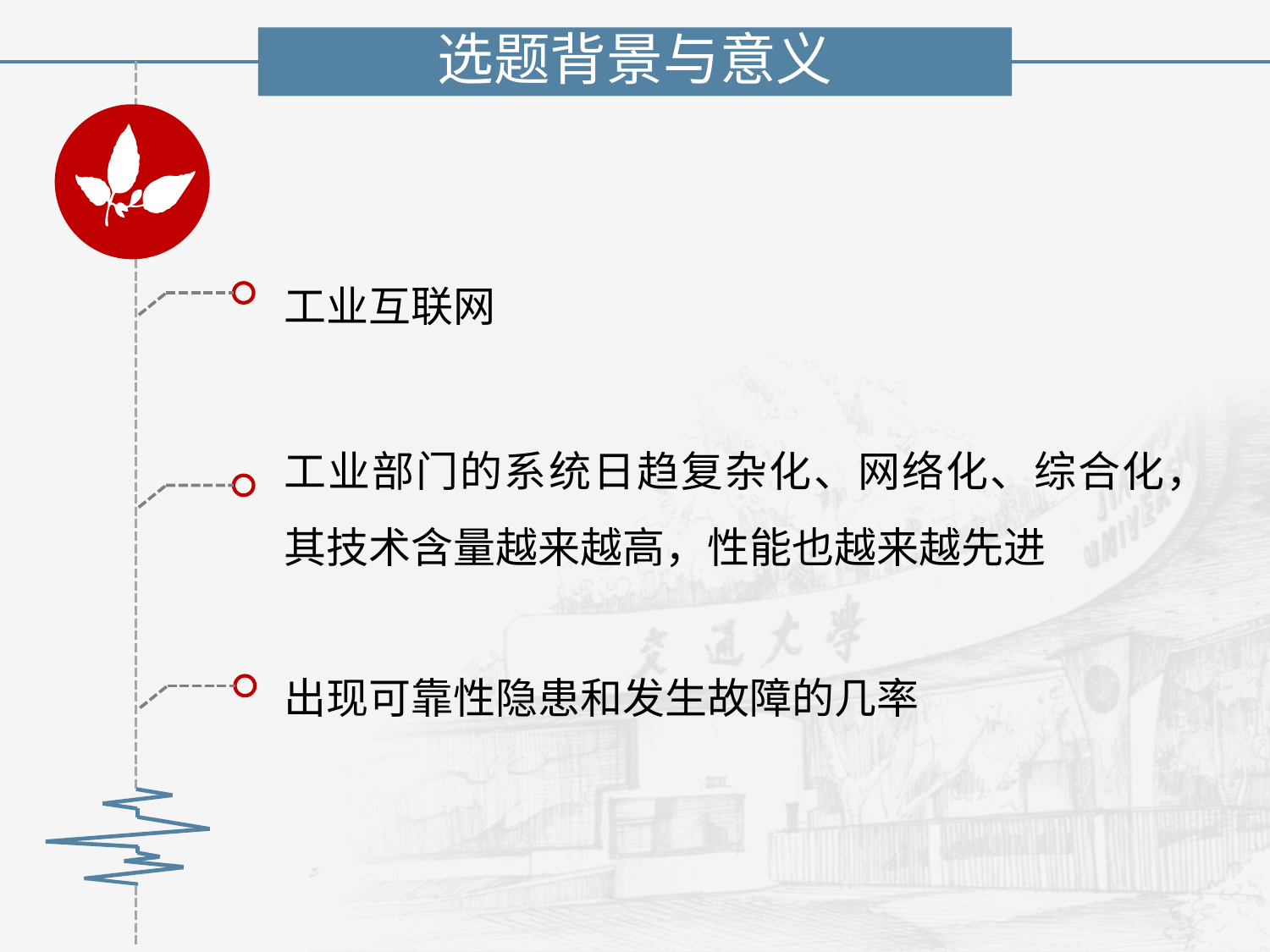

选题背景与意义

工业互联网

工业部门的系统日趋复杂化、网络化、综合化， 其技术含量越来越高，性能也越来越先进

出现可靠性隐患和发生故障的几率